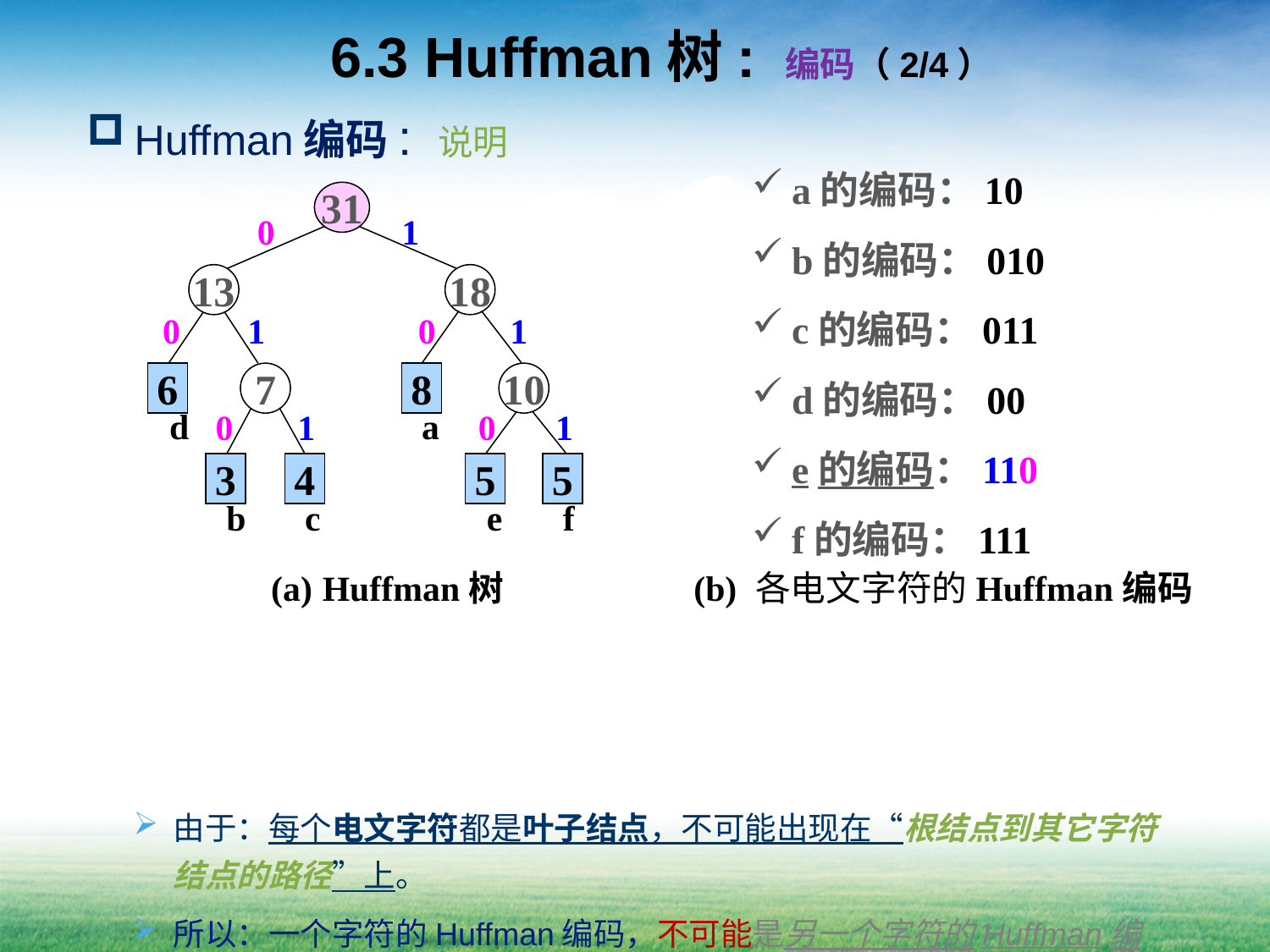

# 6.3 Huffman树: 编码（2/4）
Huffman编码: 说明

由于：每个电文字符都是叶子结点，不可能出现在“根结点到其它字符结点的路径”上。
所以：一个字符的Huffman编码，不可能是另一个字符的Huffman编码的前缀;
a的编码：10
b的编码：010
c的编码：011
d的编码：00
e的编码：110
f的编码：111
31

13
18

6
7
8
10

3
4
5
5
d
a
b
c
e
f
0
1
0
1
0
1
0
1
0
1
(a) Huffman树
(b) 各电文字符的Huffman编码